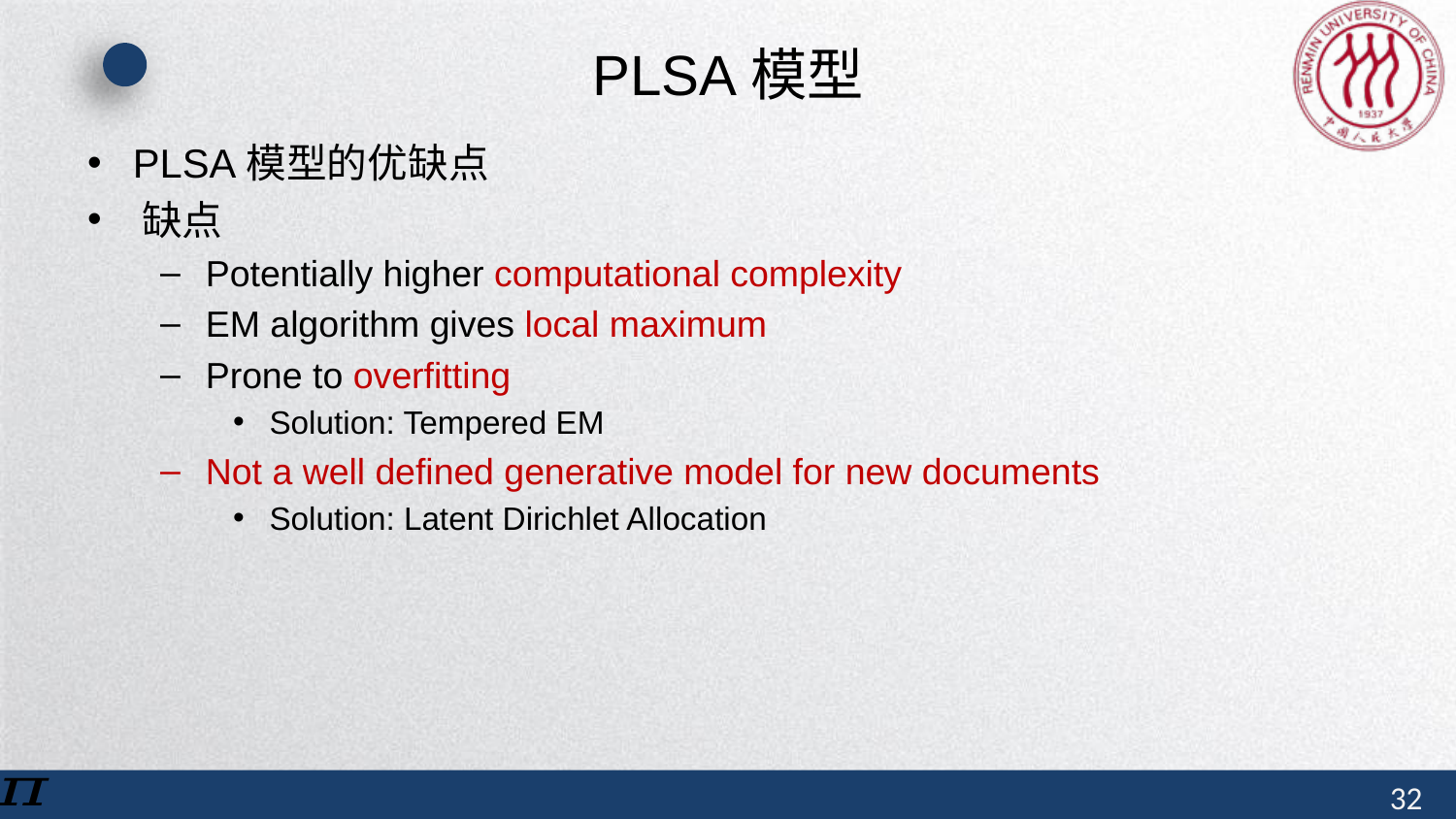

# PLSA模型
PLSA模型的优缺点
缺点
Potentially higher computational complexity
EM algorithm gives local maximum
Prone to overfitting
Solution: Tempered EM
Not a well defined generative model for new documents
Solution: Latent Dirichlet Allocation